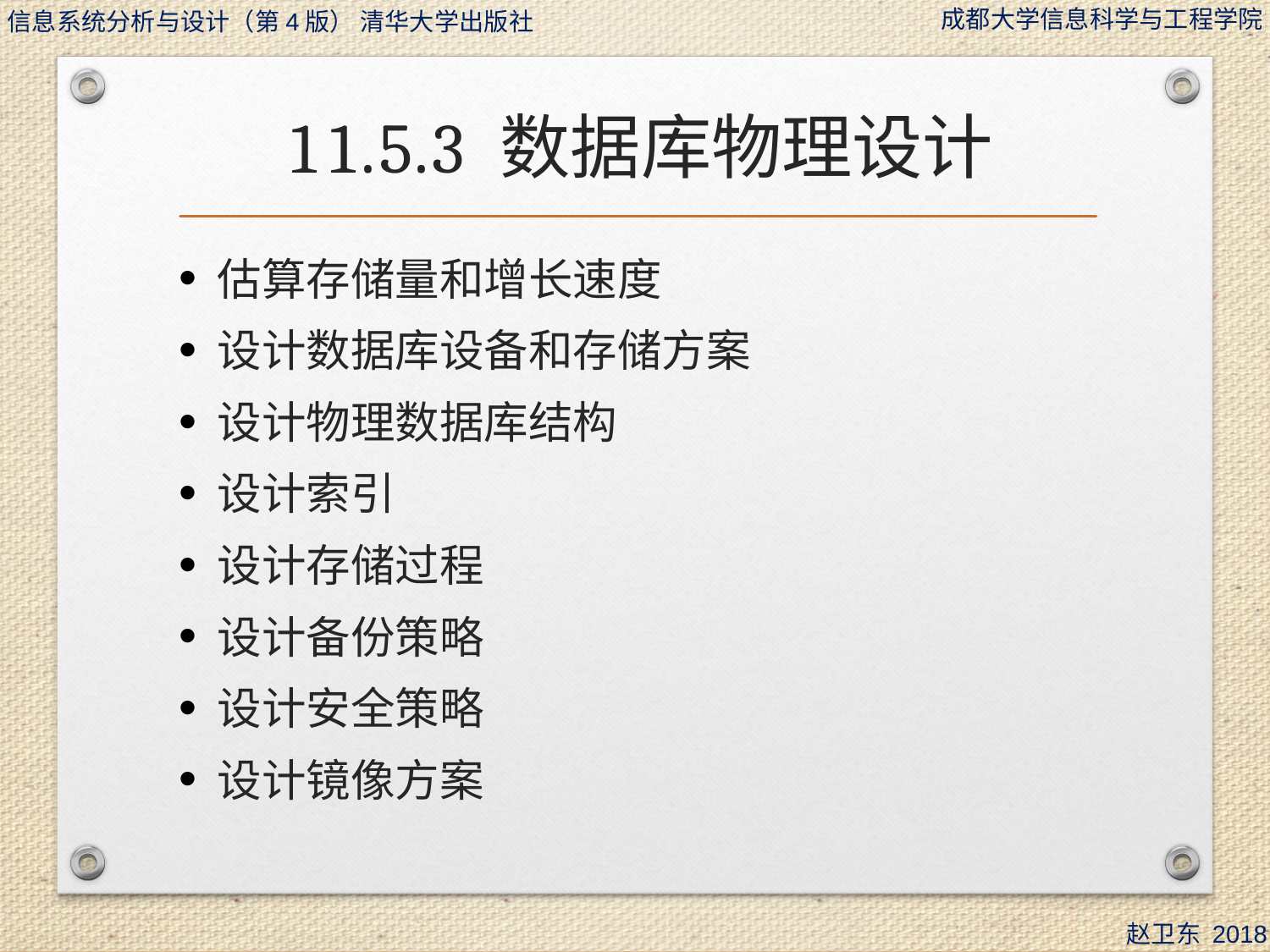

# 11.5.3 数据库物理设计
估算存储量和增长速度
设计数据库设备和存储方案
设计物理数据库结构
设计索引
设计存储过程
设计备份策略
设计安全策略
设计镜像方案